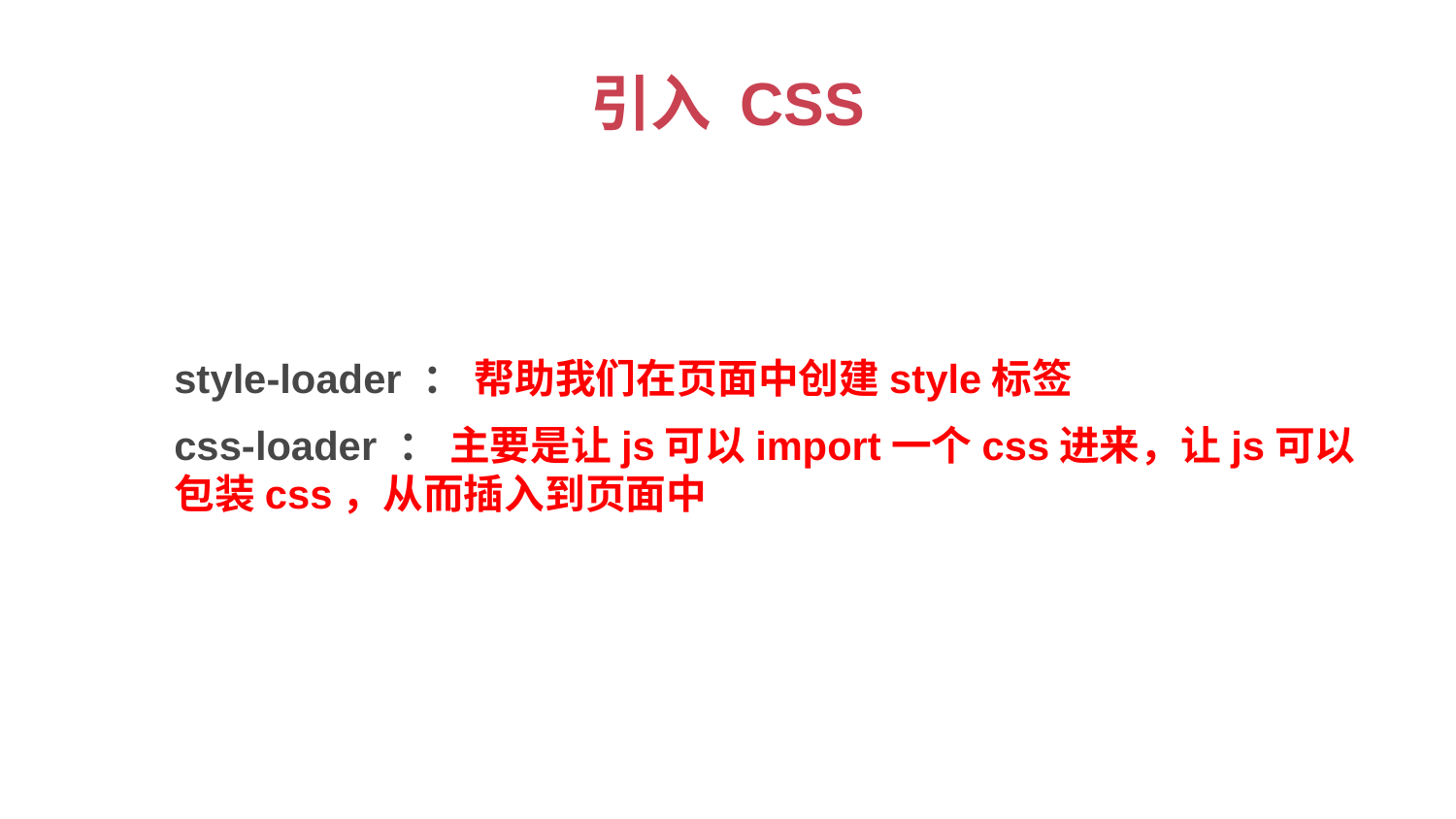

# 引入 CSS
style-loader ： 帮助我们在页面中创建style标签
css-loader ： 主要是让js可以import一个css进来，让js可以包装css，从而插入到页面中